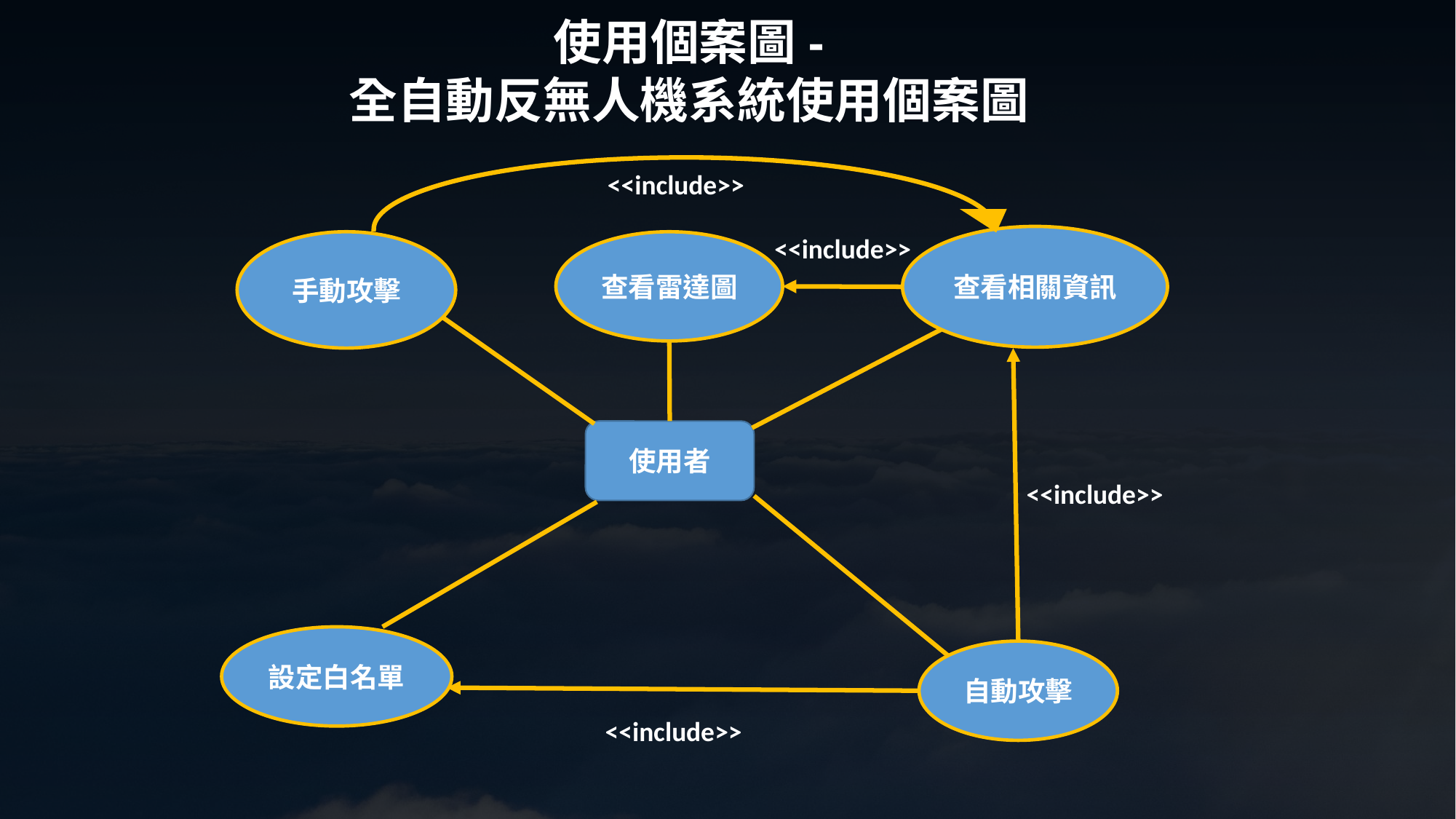

使用個案圖-
全自動反無人機系統使用個案圖

<<include>>
查看相關資訊
<<include>>
手動攻擊
查看雷達圖
使用者
<<include>>
設定白名單
自動攻擊
<<include>>